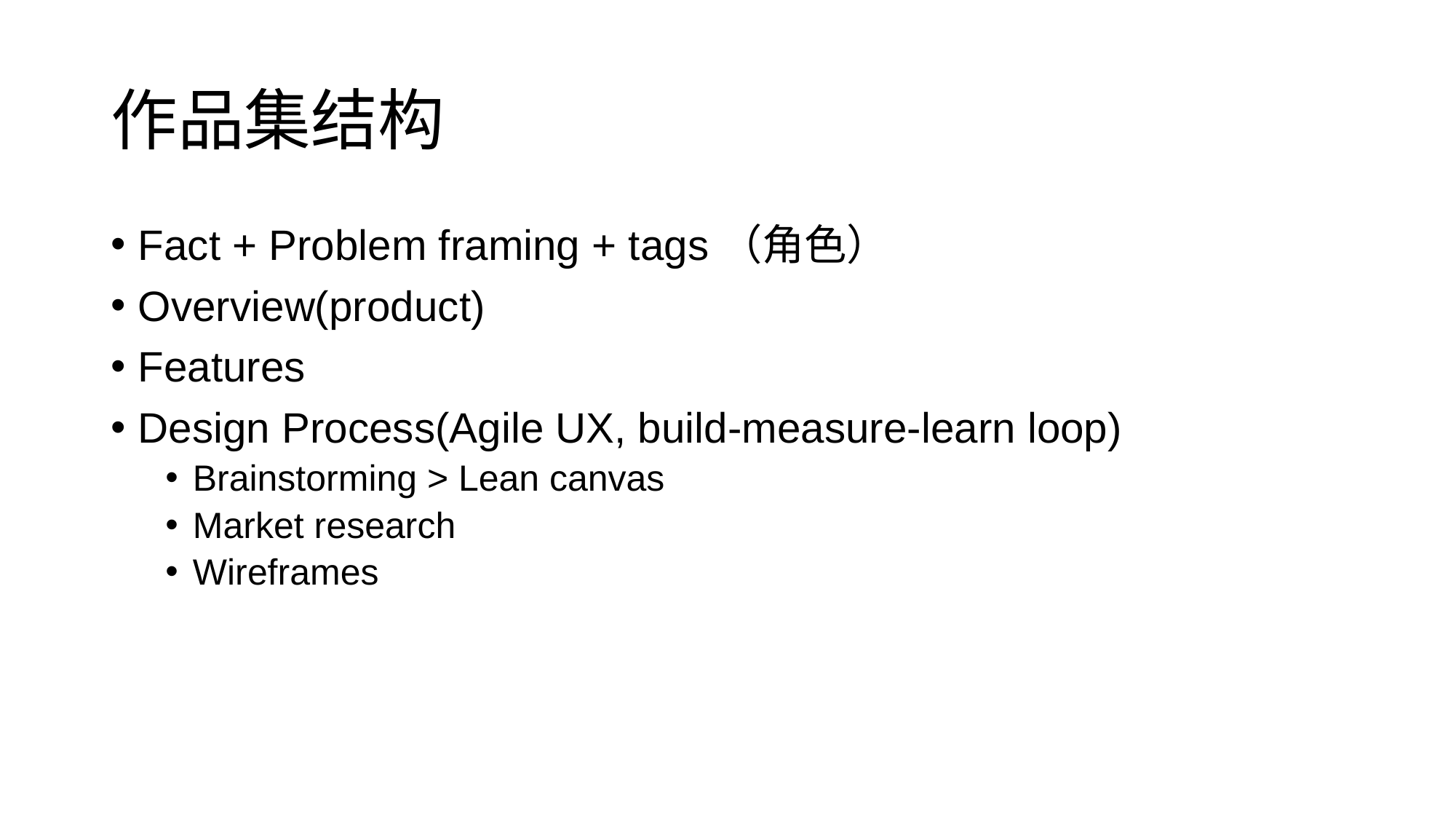

# 作品集结构
Fact + Problem framing + tags（角色）
Overview(product)
Features
Design Process(Agile UX, build-measure-learn loop)
Brainstorming > Lean canvas
Market research
Wireframes